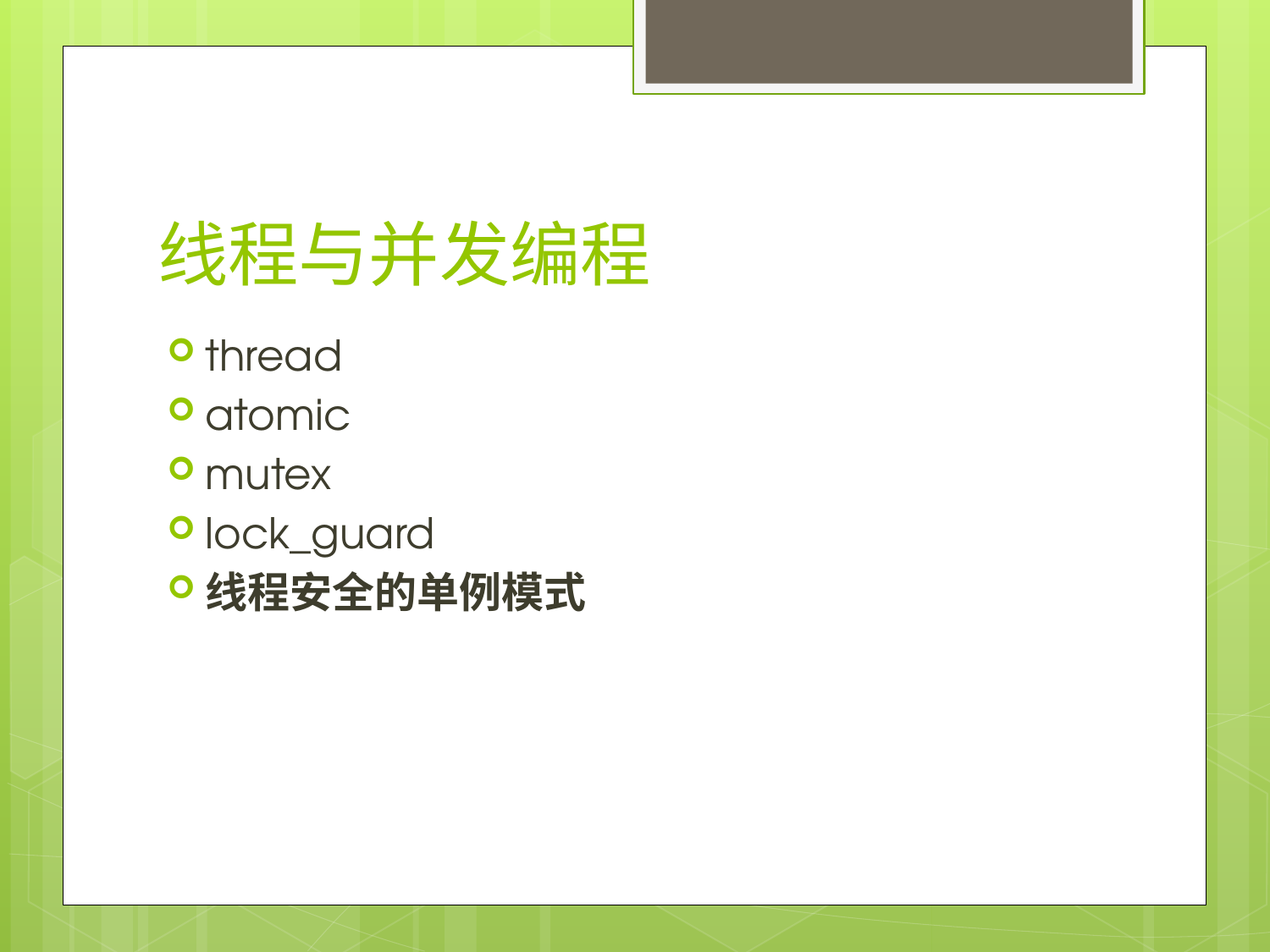

# 线程与并发编程
thread
atomic
mutex
lock_guard
线程安全的单例模式